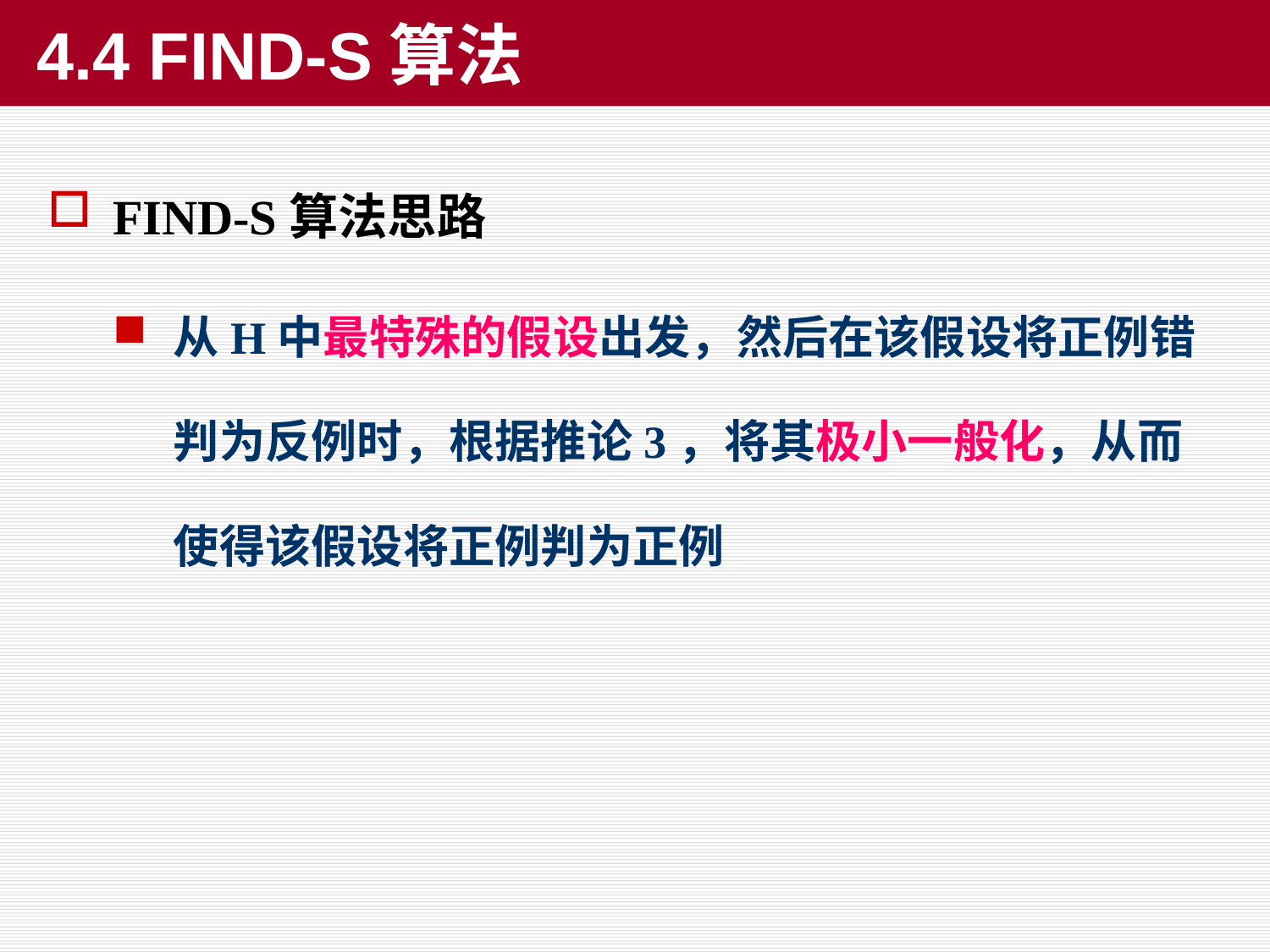

# 4.4 FIND-S算法
FIND-S算法思路
从H中最特殊的假设出发，然后在该假设将正例错判为反例时，根据推论3，将其极小一般化，从而使得该假设将正例判为正例